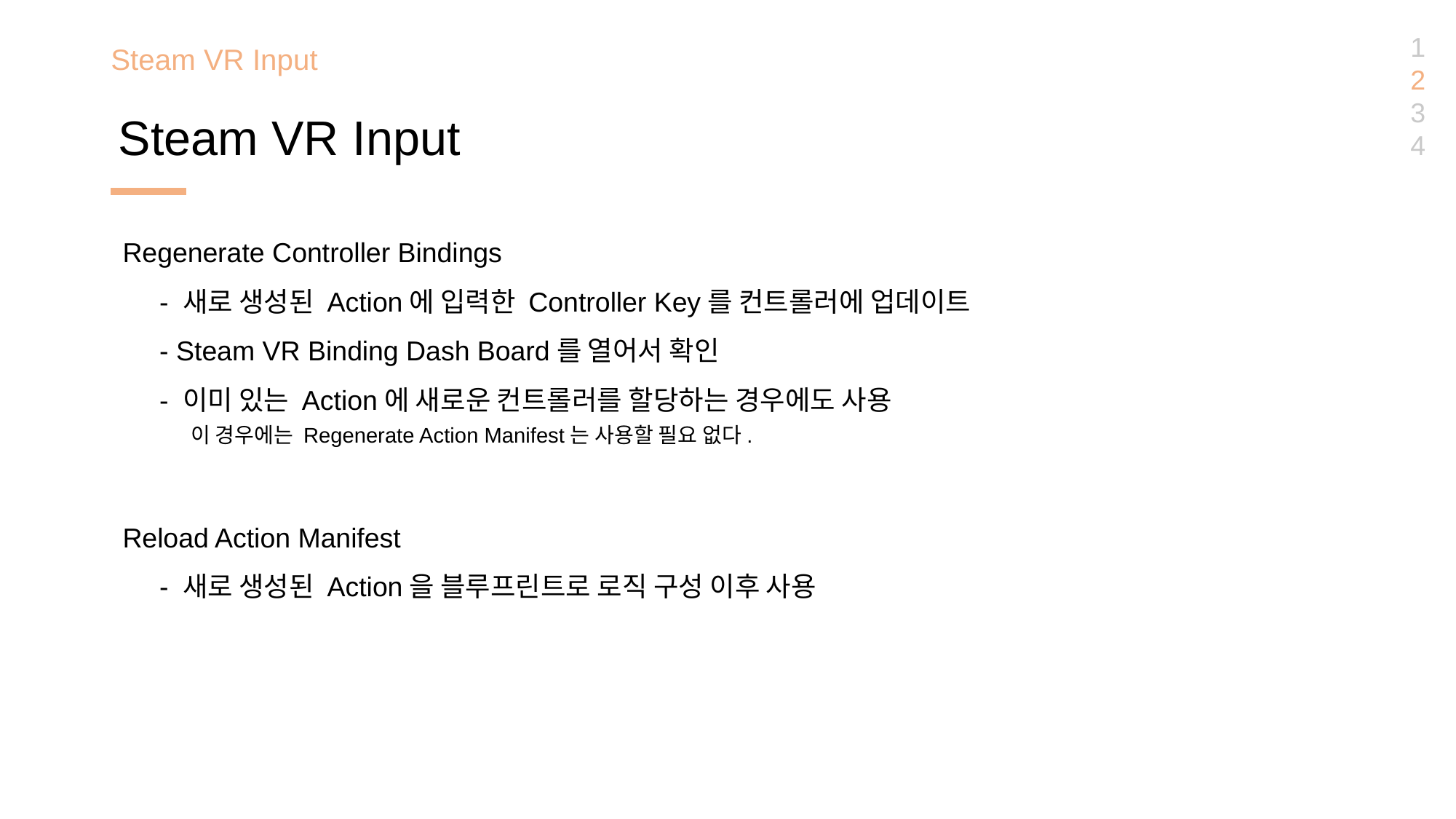

1
2
3
4
Steam VR Input
Steam VR Input

Regenerate Controller Bindings
- 새로 생성된 Action에 입력한 Controller Key를 컨트롤러에 업데이트
- Steam VR Binding Dash Board를 열어서 확인
- 이미 있는 Action에 새로운 컨트롤러를 할당하는 경우에도 사용
    이 경우에는 Regenerate Action Manifest는 사용할 필요 없다.
Reload Action Manifest
- 새로 생성된 Action을 블루프린트로 로직 구성 이후 사용